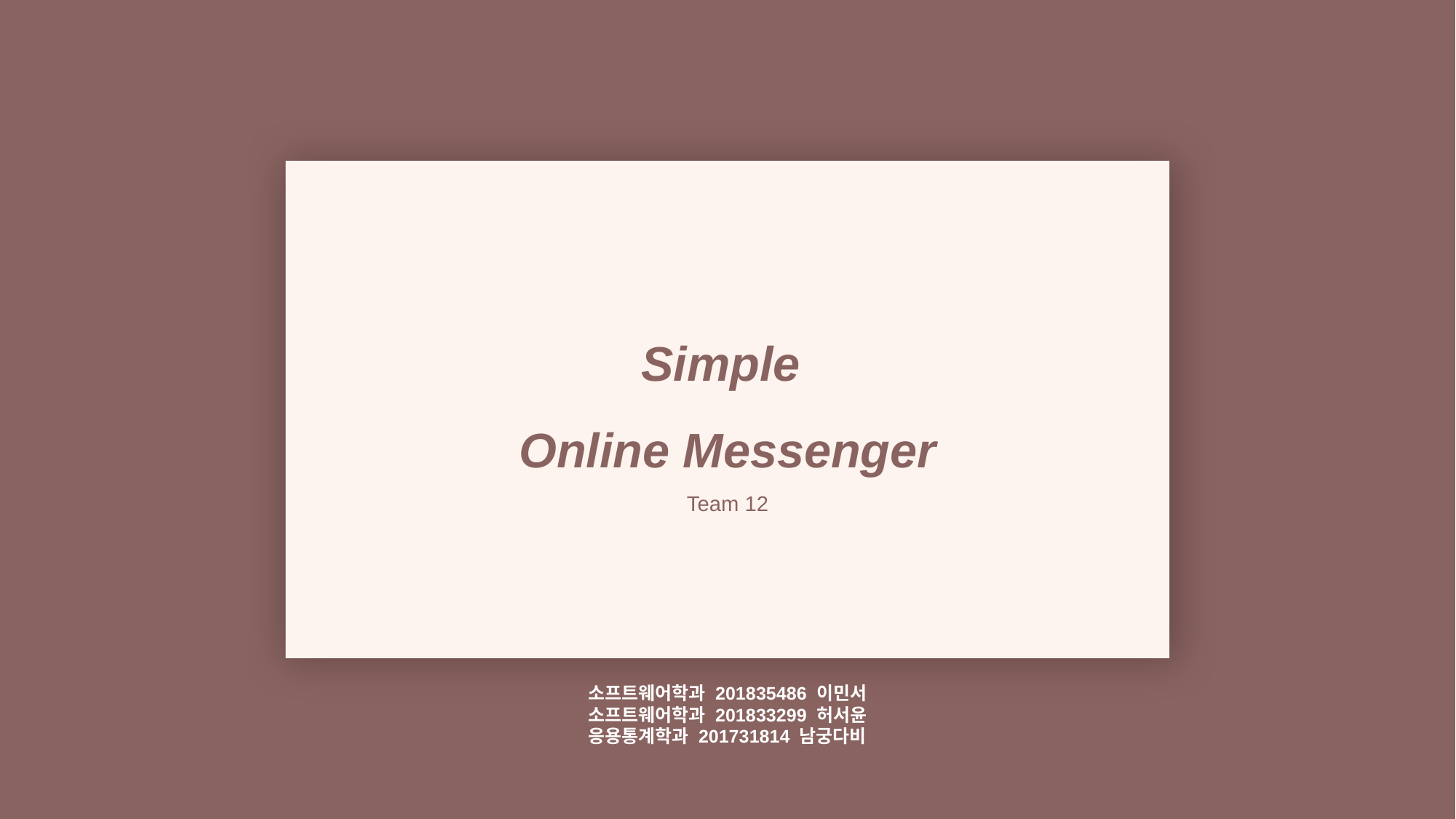

Simple
Online Messenger
Team 12
소프트웨어학과 201835486 이민서
소프트웨어학과 201833299 허서윤
응용통계학과 201731814 남궁다비